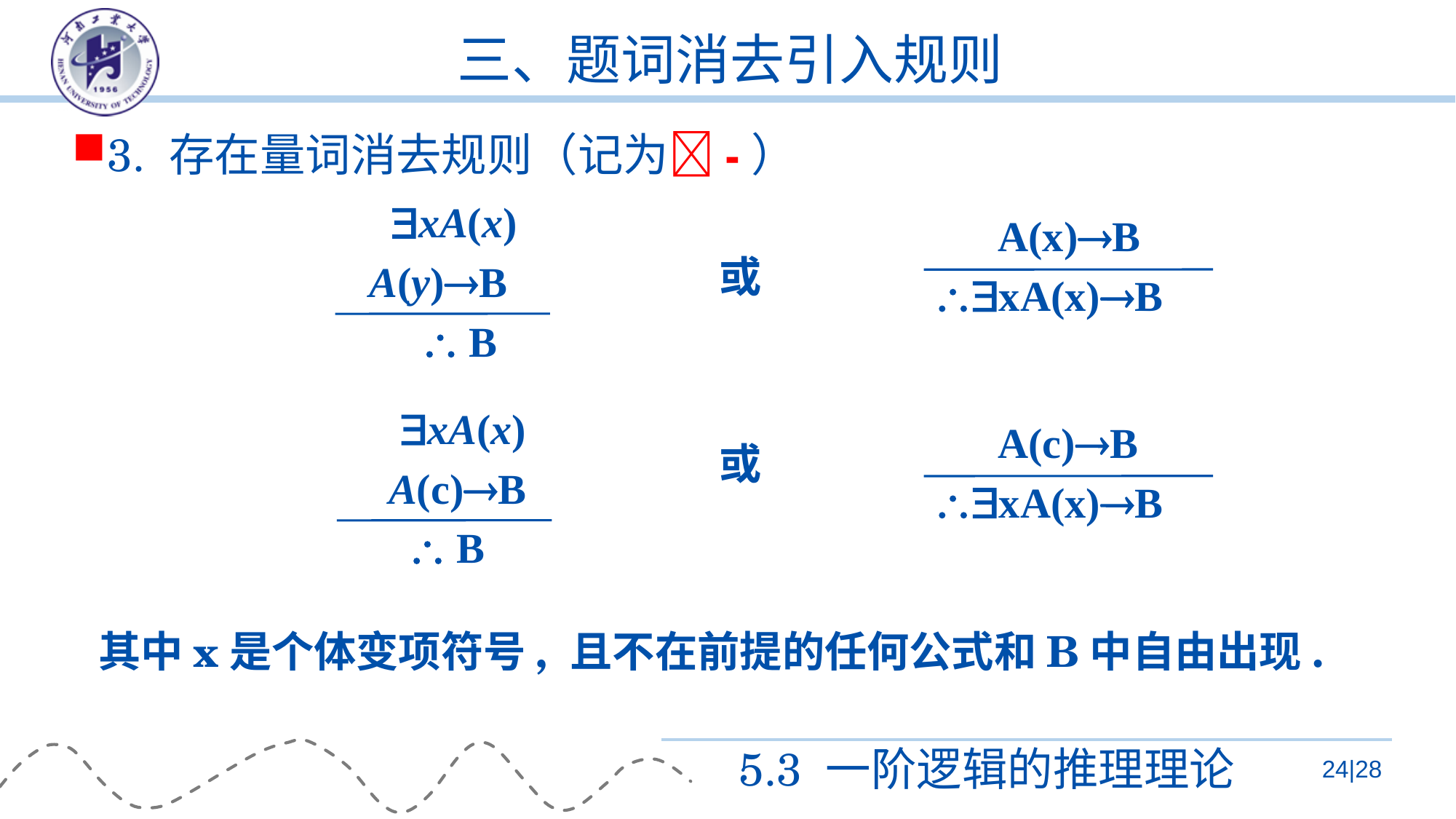

# 三、题词消去引入规则
3. 存在量词消去规则（记为∃-）

或

或

其中x是个体变项符号, 且不在前提的任何公式和B中自由出现.
   ∃xA(x)
 A(y)→B
      ∴ B

      A(x)→B
∴∃xA(x)→B

   ∃xA(x)
 A(c)→B
      ∴ B

      A(c)→B
∴∃xA(x)→B

5.3 一阶逻辑的推理理论
24|28